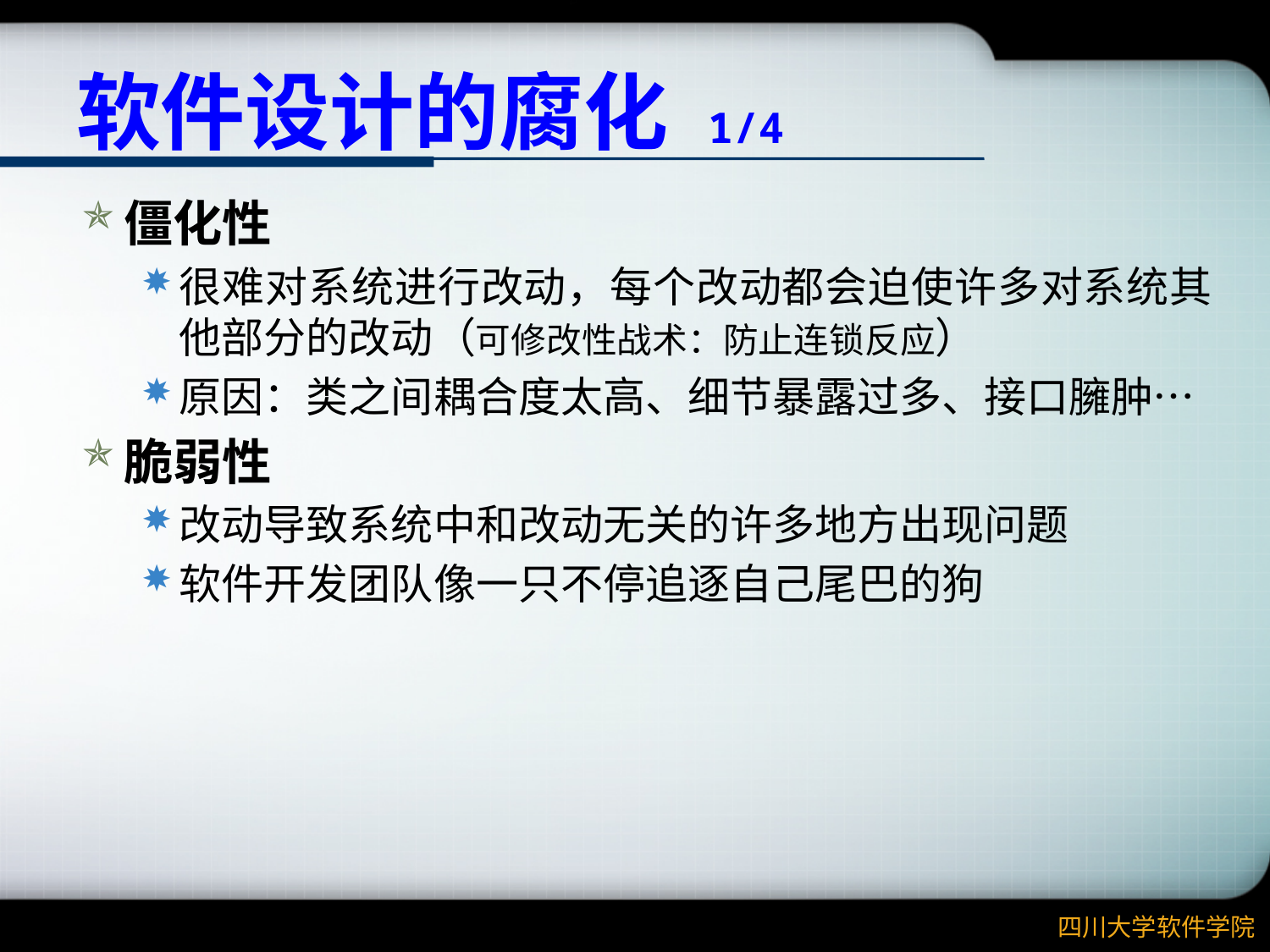

# 软件设计的腐化 1/4
僵化性
很难对系统进行改动，每个改动都会迫使许多对系统其他部分的改动（可修改性战术：防止连锁反应）
原因：类之间耦合度太高、细节暴露过多、接口臃肿…
脆弱性
改动导致系统中和改动无关的许多地方出现问题
软件开发团队像一只不停追逐自己尾巴的狗